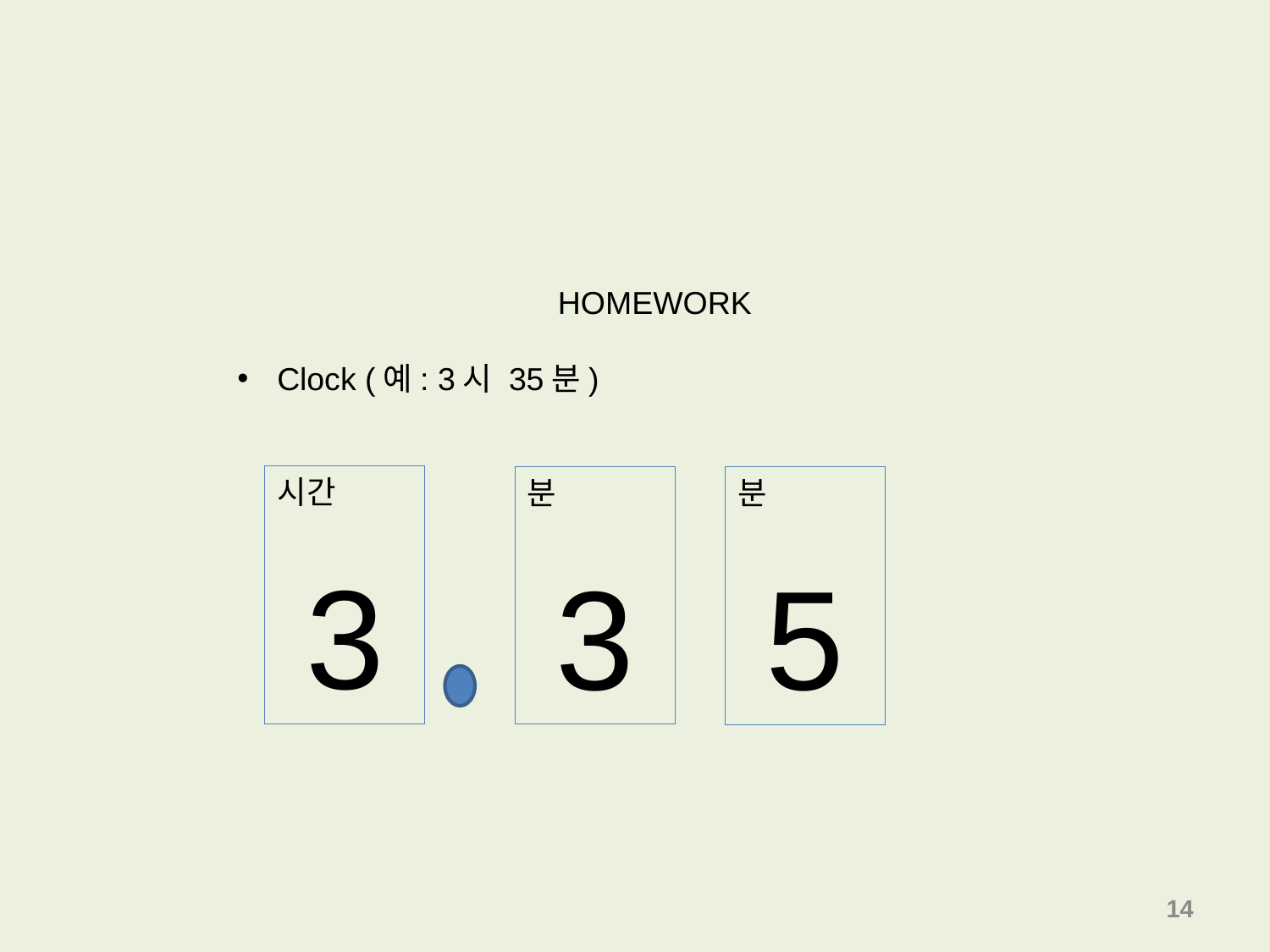

HOMEWORK

Clock (예: 3시 35분)
시간

3
분

3
분

5

14